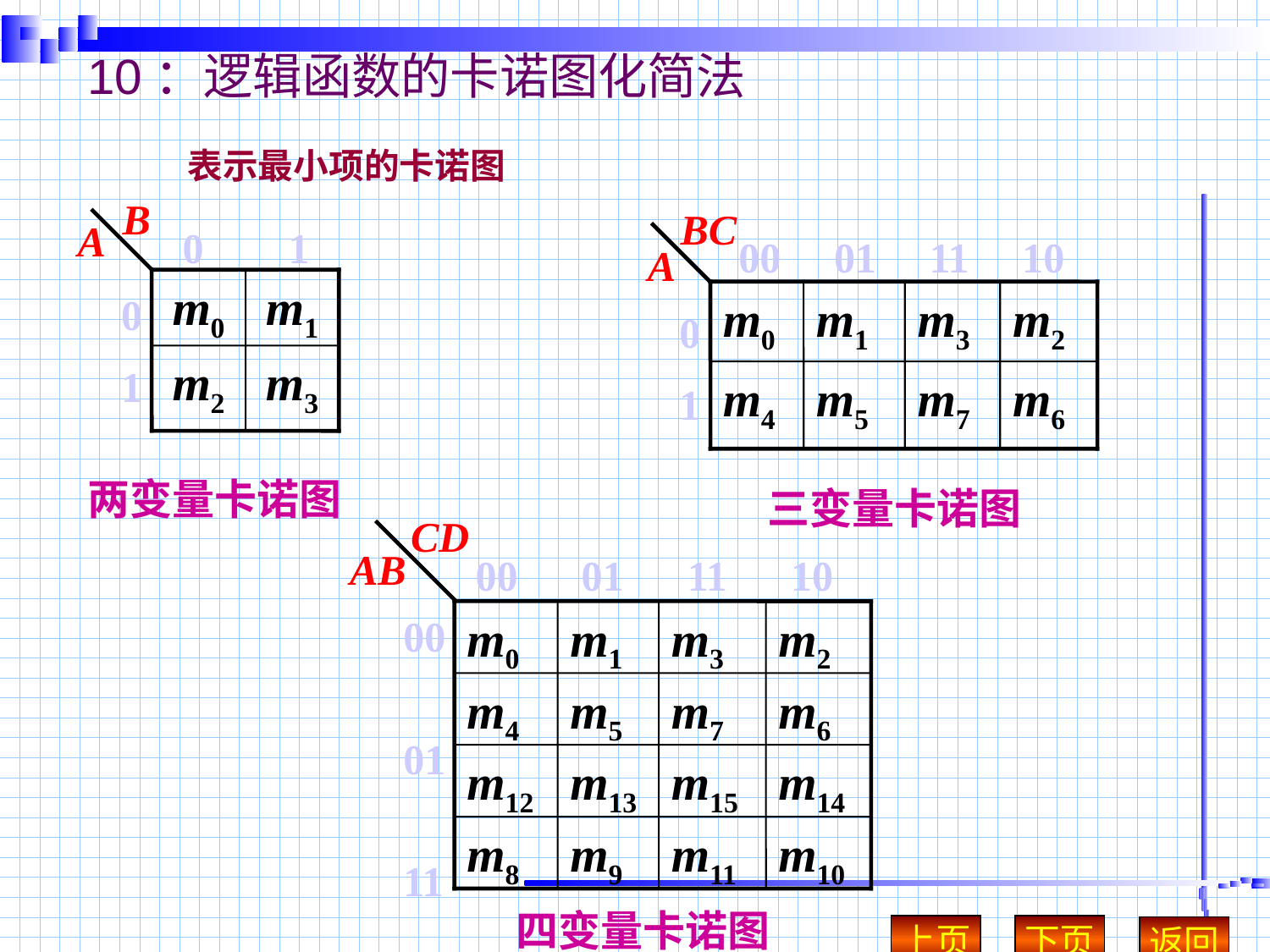

10：逻辑函数的卡诺图化简法
# 表示最小项的卡诺图
B
A

0        1
m0

m1

0
1
m2

m3

BC

00     01     11     10
A
m0

m1

m3

m2

0
1
m4

m5
m7
m6

两变量卡诺图
三变量卡诺图
CD

AB
00      01      11      10
m0

m1

m3

m2

00
01
11
10
m4

m5
m7
m6
m12

m13
m15
m14
m8

m9
m11
m10

四变量卡诺图
上页
下页
返回